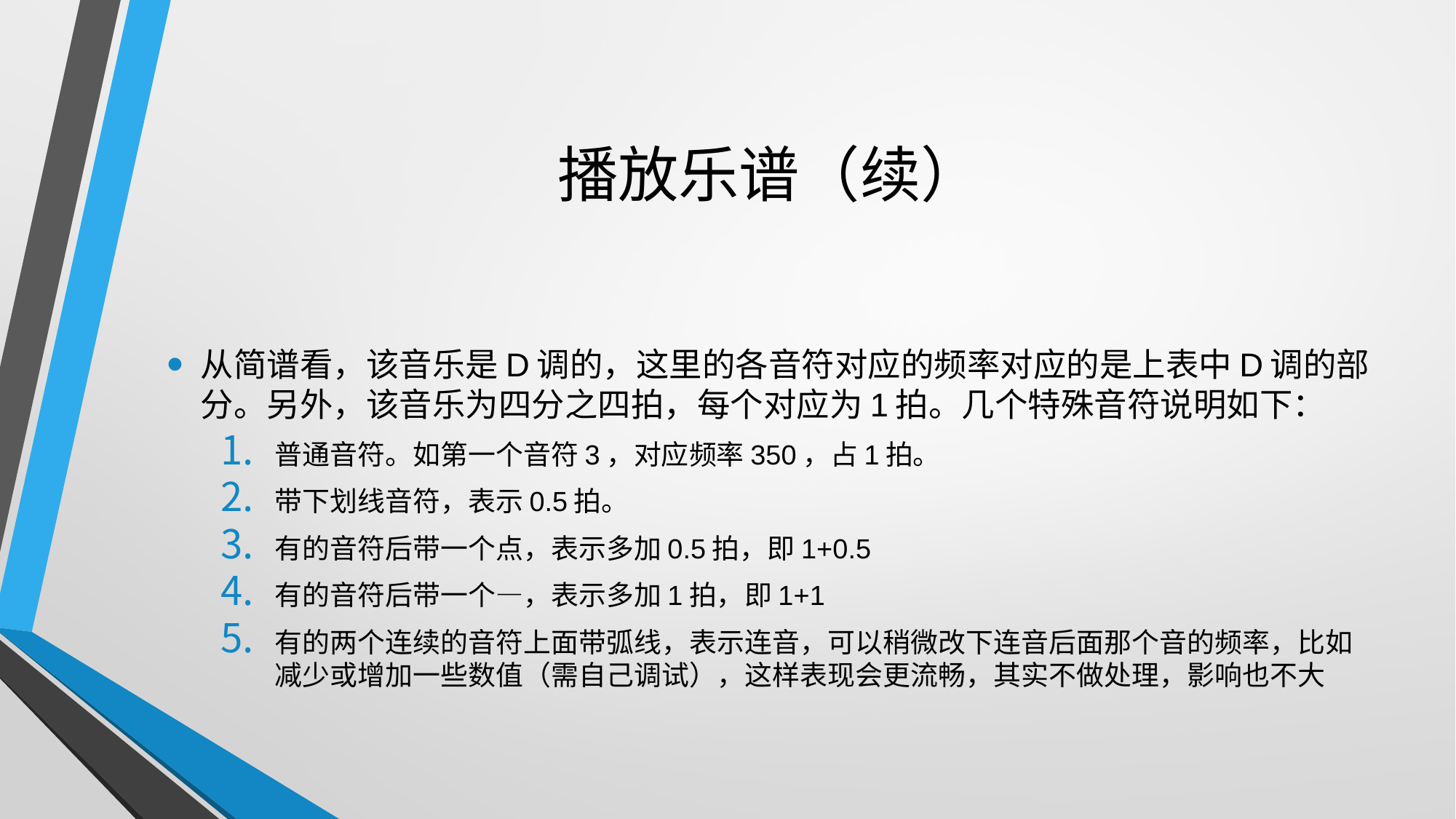

# 播放乐谱（续）
从简谱看，该音乐是D调的，这里的各音符对应的频率对应的是上表中D调的部分。另外，该音乐为四分之四拍，每个对应为1拍。几个特殊音符说明如下：
普通音符。如第一个音符3，对应频率350，占1拍。
带下划线音符，表示0.5拍。
有的音符后带一个点，表示多加0.5拍，即1+0.5
有的音符后带一个—，表示多加1拍，即1+1
有的两个连续的音符上面带弧线，表示连音，可以稍微改下连音后面那个音的频率，比如减少或增加一些数值（需自己调试），这样表现会更流畅，其实不做处理，影响也不大